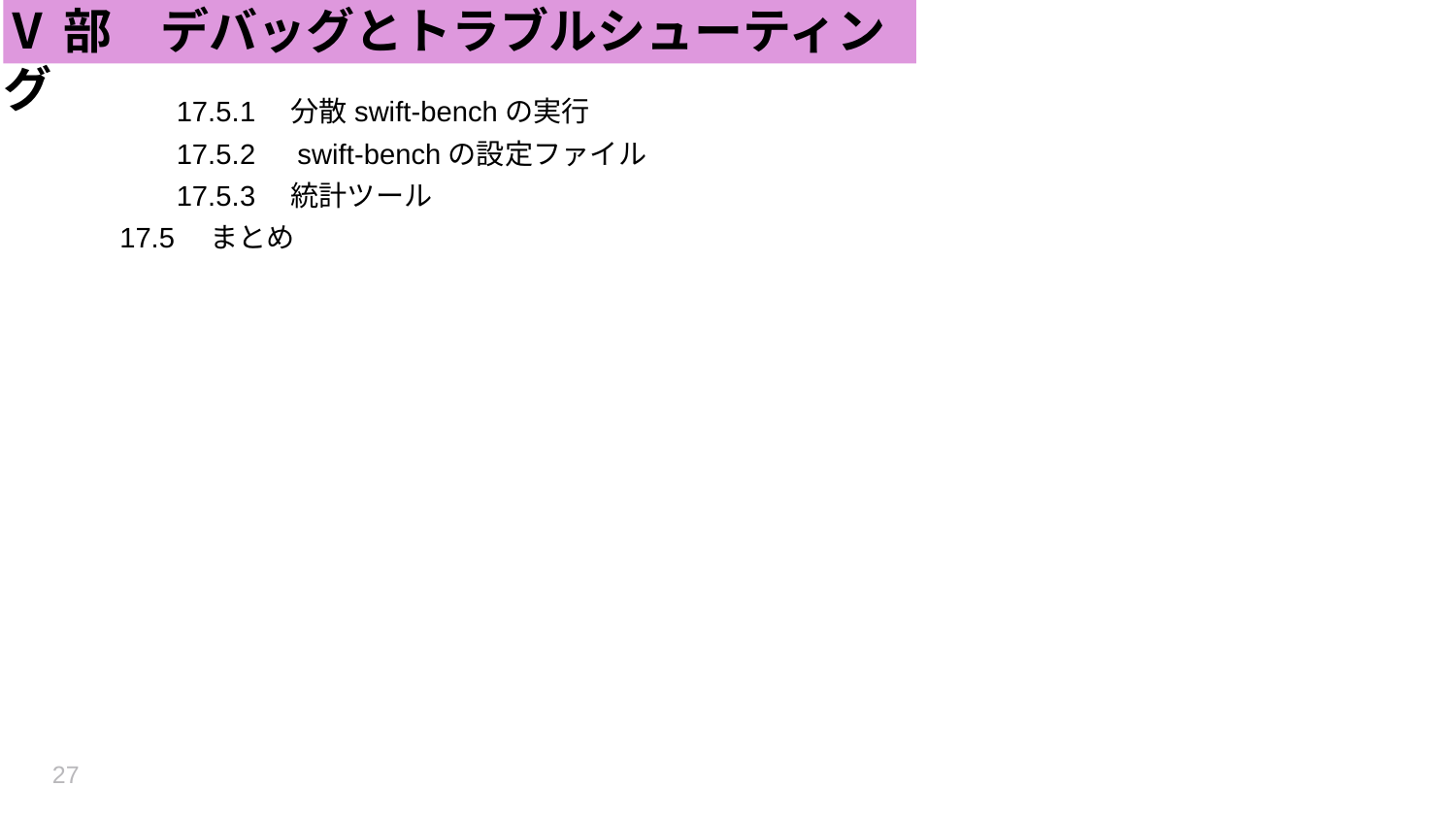

# Ⅴ部　デバッグとトラブルシューティング

　　　　17.5.1　分散swift-benchの実行
　　　　17.5.2　swift-benchの設定ファイル
　　　　17.5.3　統計ツール
　　17.5　まとめ